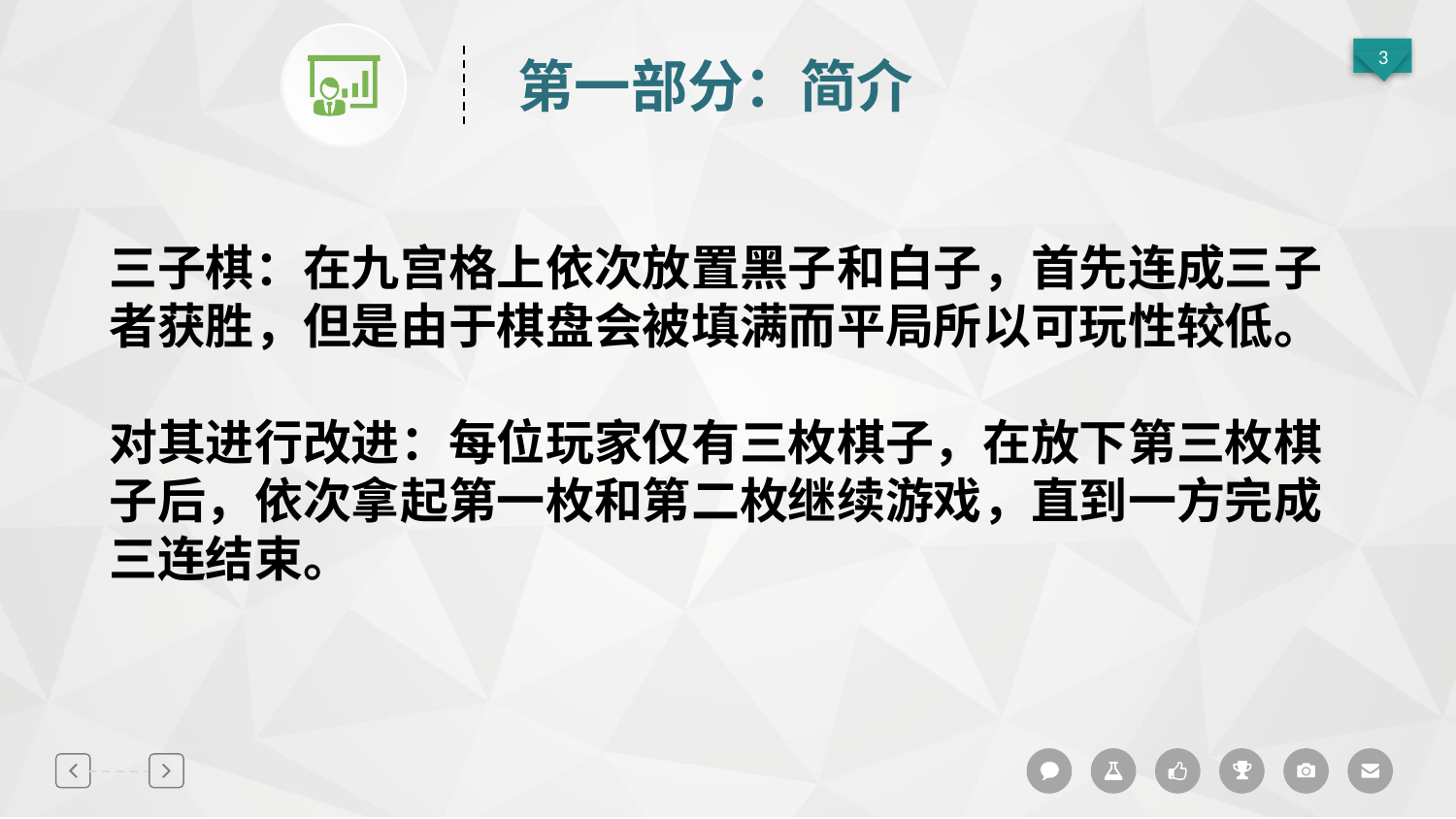

第一部分：简介
三子棋：在九宫格上依次放置黑子和白子，首先连成三子者获胜，但是由于棋盘会被填满而平局所以可玩性较低。

对其进行改进：每位玩家仅有三枚棋子，在放下第三枚棋子后，依次拿起第一枚和第二枚继续游戏，直到一方完成三连结束。